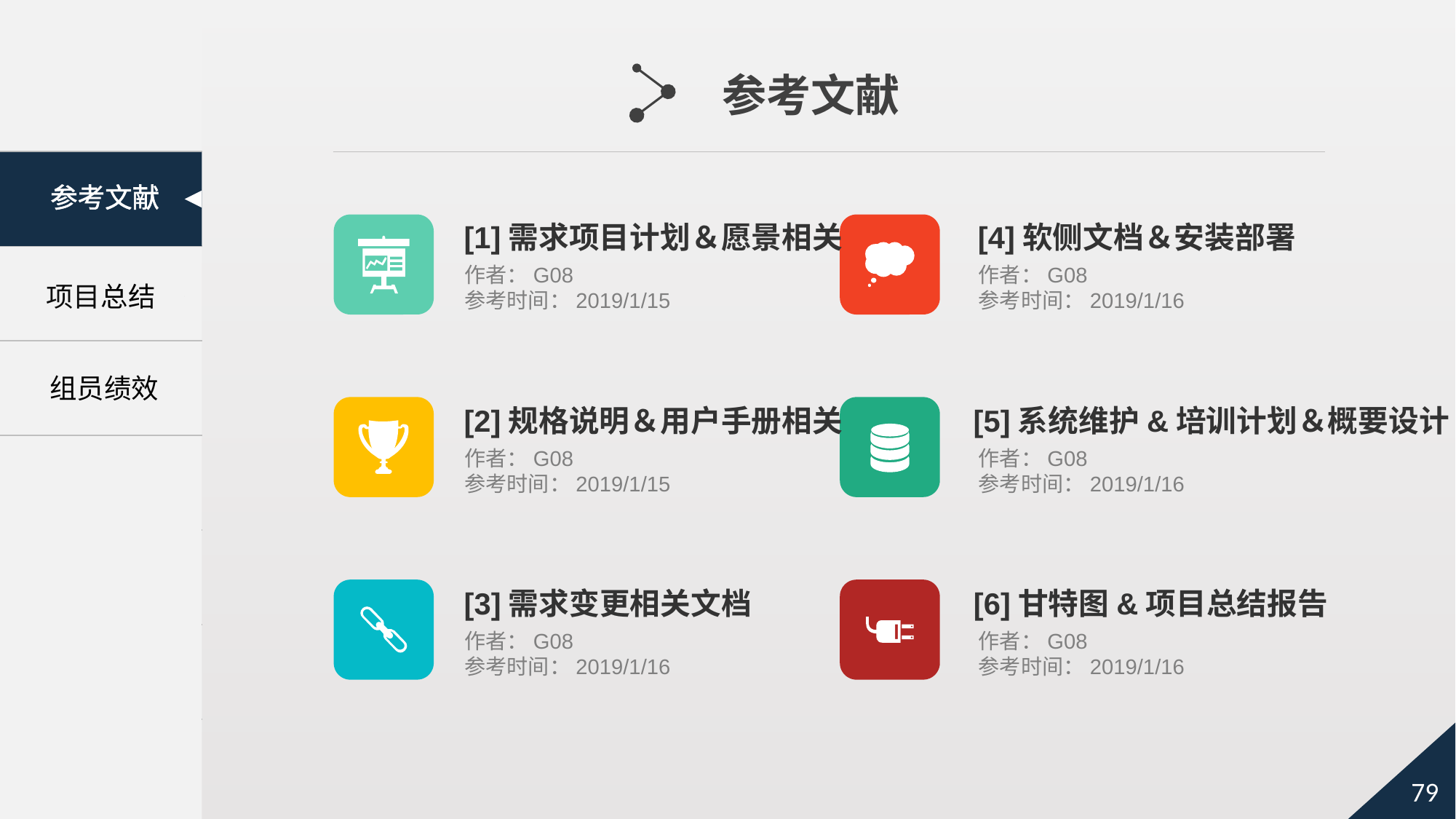

参考文献
     参考文献
[1]需求项目计划＆愿景相关
[4]软侧文档＆安装部署

作者：G08
参考时间：2019/1/15
作者：G08
参考时间：2019/1/16
　 项目总结
组员绩效
[2]规格说明＆用户手册相关
[5]系统维护&培训计划＆概要设计

作者：G08
参考时间：2019/1/15
作者：G08
参考时间：2019/1/16

ＷＢＳ
结构图
　ＯＢＳ图
[3]需求变更相关文档
[6]甘特图&项目总结报告

作者：G08
参考时间：2019/1/16
作者：G08
参考时间：2019/1/16